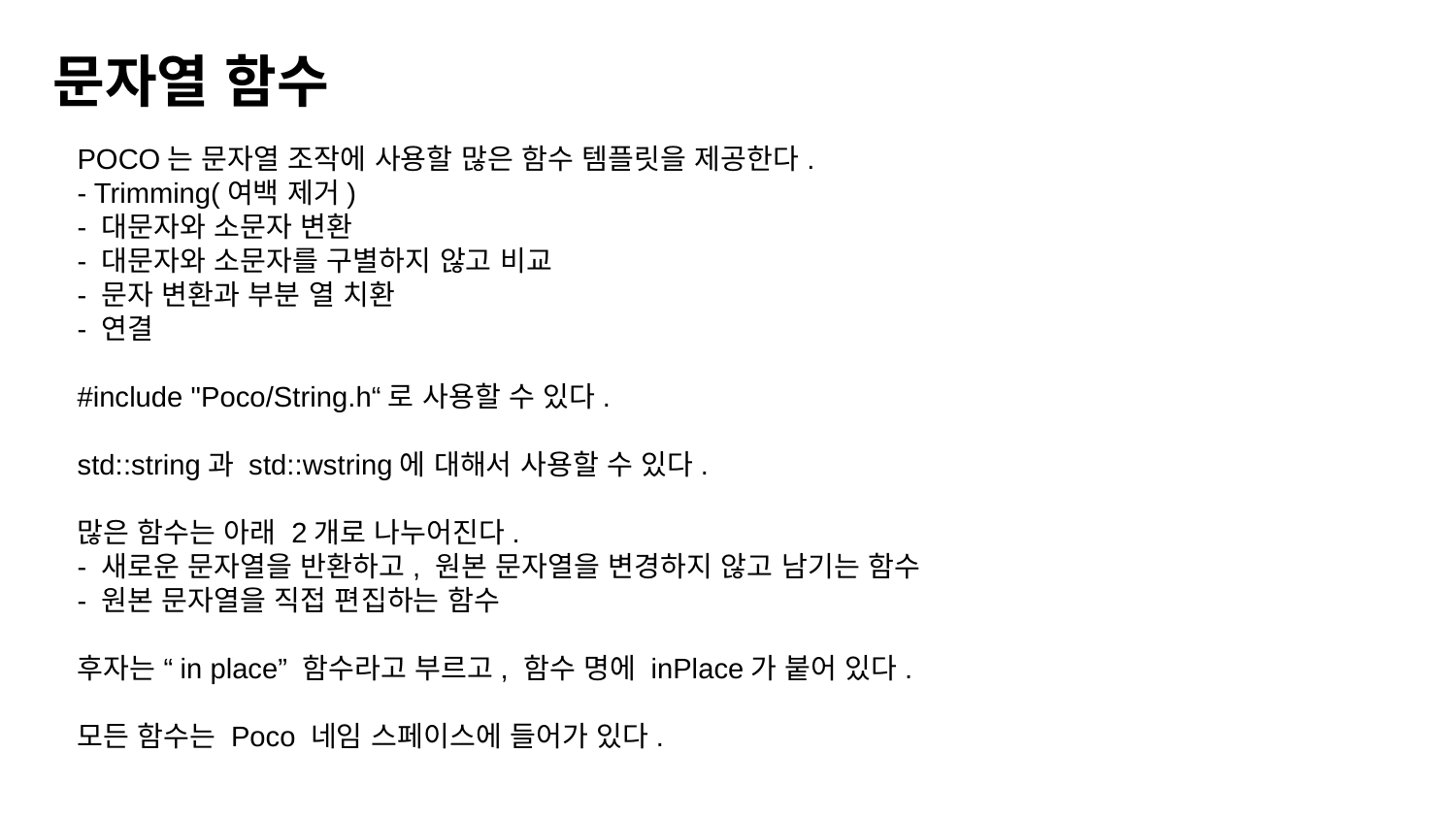

문자열 함수
POCO는 문자열 조작에 사용할 많은 함수 템플릿을 제공한다.
- Trimming(여백 제거)
- 대문자와 소문자 변환
- 대문자와 소문자를 구별하지 않고 비교
- 문자 변환과 부분 열 치환
- 연결
#include "Poco/String.h“로 사용할 수 있다.
std::string과 std::wstring에 대해서 사용할 수 있다.
많은 함수는 아래 2개로 나누어진다.
- 새로운 문자열을 반환하고, 원본 문자열을 변경하지 않고 남기는 함수
- 원본 문자열을 직접 편집하는 함수
후자는 “in place” 함수라고 부르고, 함수 명에 inPlace가 붙어 있다.
모든 함수는 Poco 네임 스페이스에 들어가 있다.